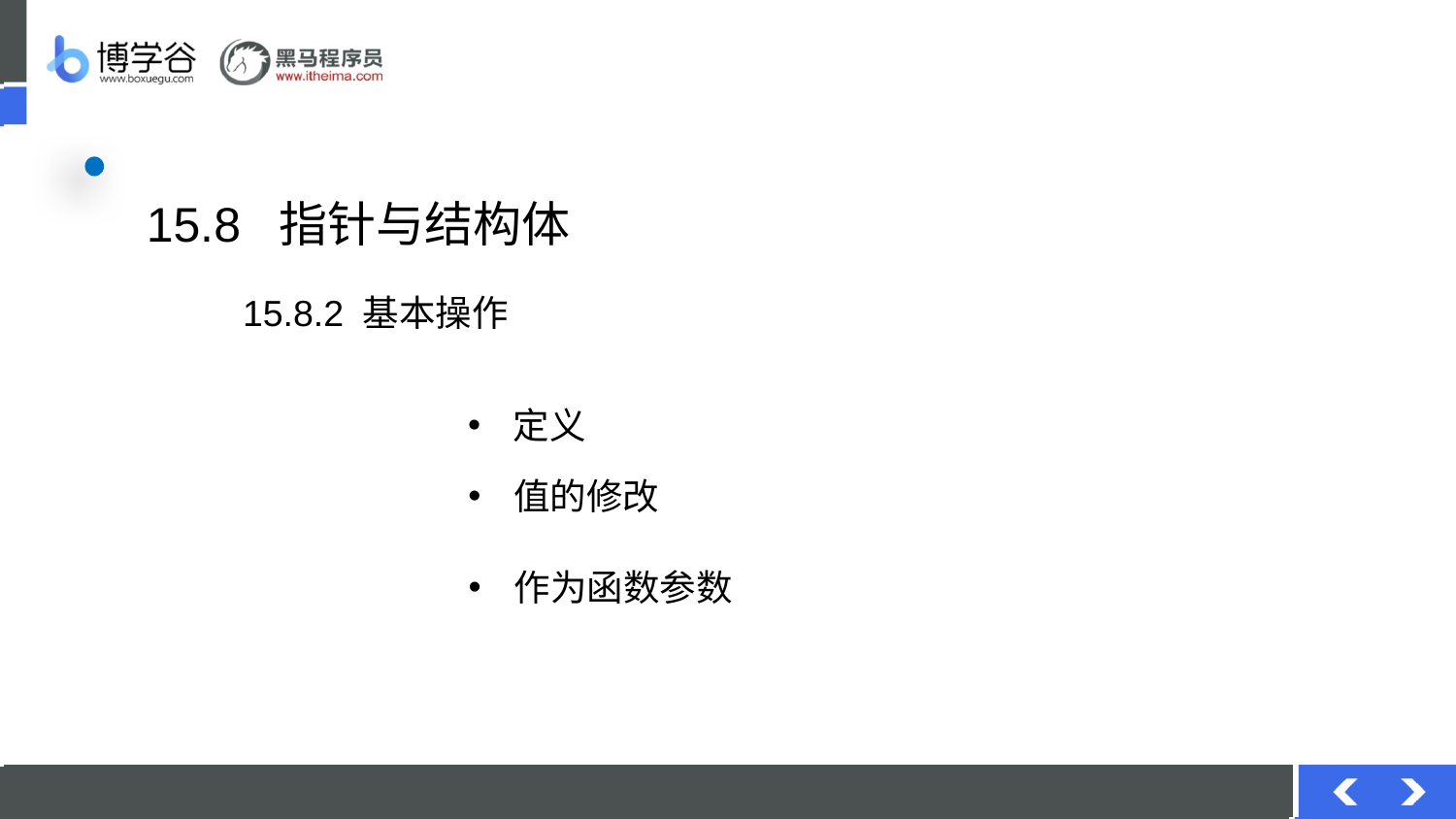

# 15.8  指针与结构体
15.8.2 基本操作
定义
值的修改
作为函数参数